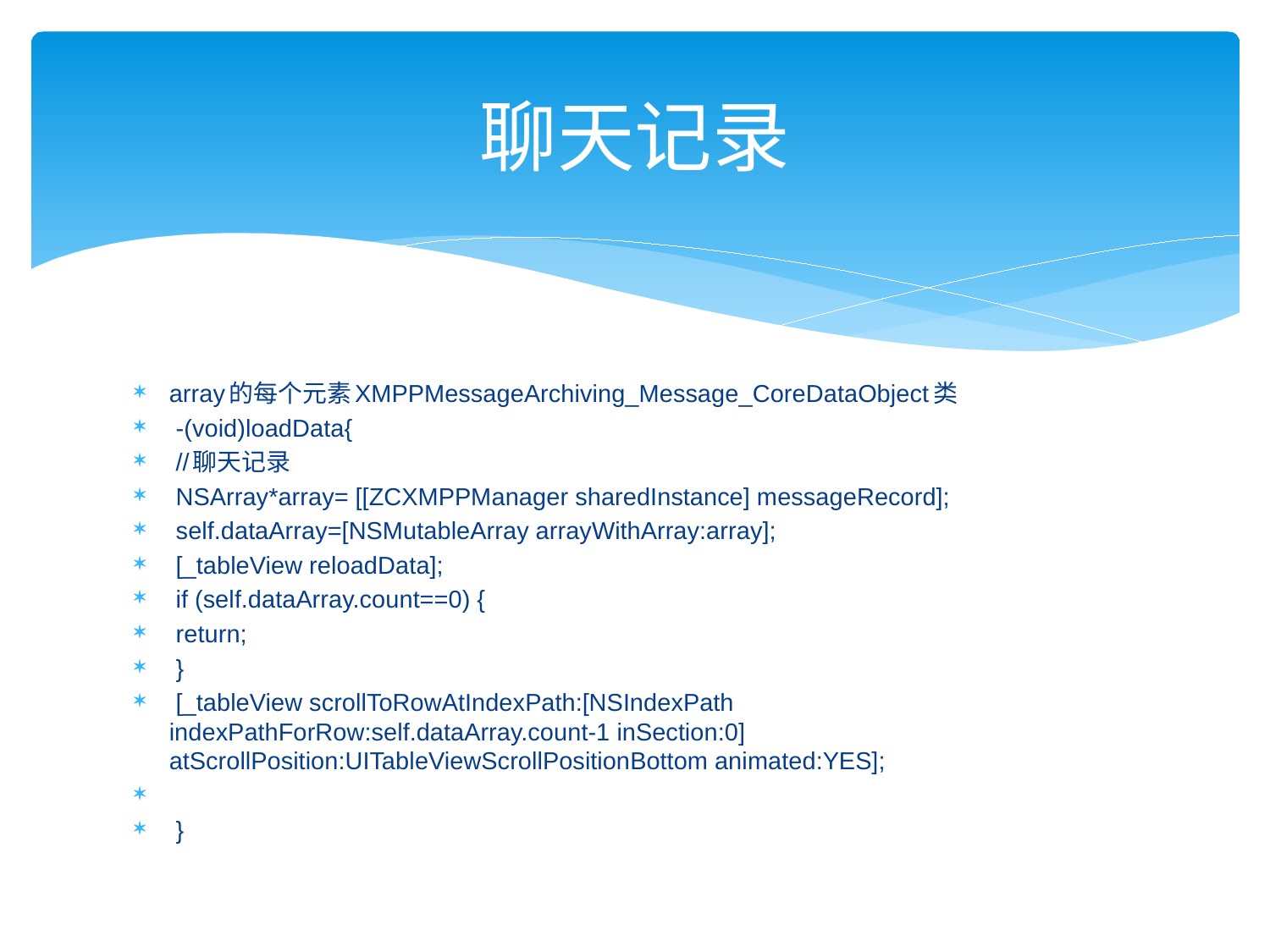

# 聊天记录
array的每个元素XMPPMessageArchiving_Message_CoreDataObject类
 -(void)loadData{
 //聊天记录
 NSArray*array= [[ZCXMPPManager sharedInstance] messageRecord];
 self.dataArray=[NSMutableArray arrayWithArray:array];
 [_tableView reloadData];
 if (self.dataArray.count==0) {
 return;
 }
 [_tableView scrollToRowAtIndexPath:[NSIndexPath indexPathForRow:self.dataArray.count-1 inSection:0] atScrollPosition:UITableViewScrollPositionBottom animated:YES];

 }